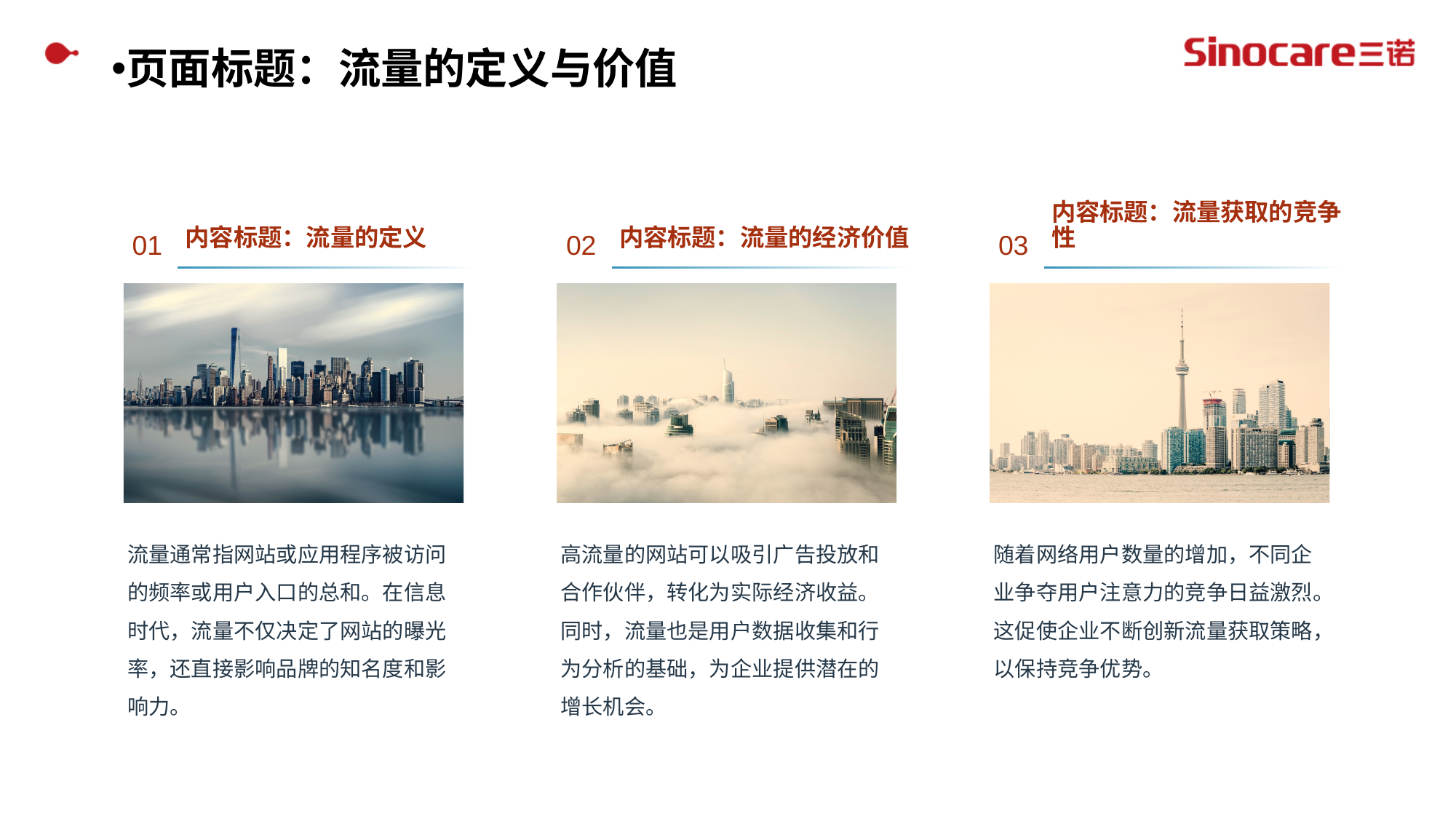

页面标题：流量的定义与价值
01
02
03
内容标题：流量的定义
内容标题：流量的经济价值
内容标题：流量获取的竞争性

流量通常指网站或应用程序被访问的频率或用户入口的总和。在信息时代，流量不仅决定了网站的曝光率，还直接影响品牌的知名度和影响力。
高流量的网站可以吸引广告投放和合作伙伴，转化为实际经济收益。同时，流量也是用户数据收集和行为分析的基础，为企业提供潜在的增长机会。
随着网络用户数量的增加，不同企业争夺用户注意力的竞争日益激烈。这促使企业不断创新流量获取策略，以保持竞争优势。